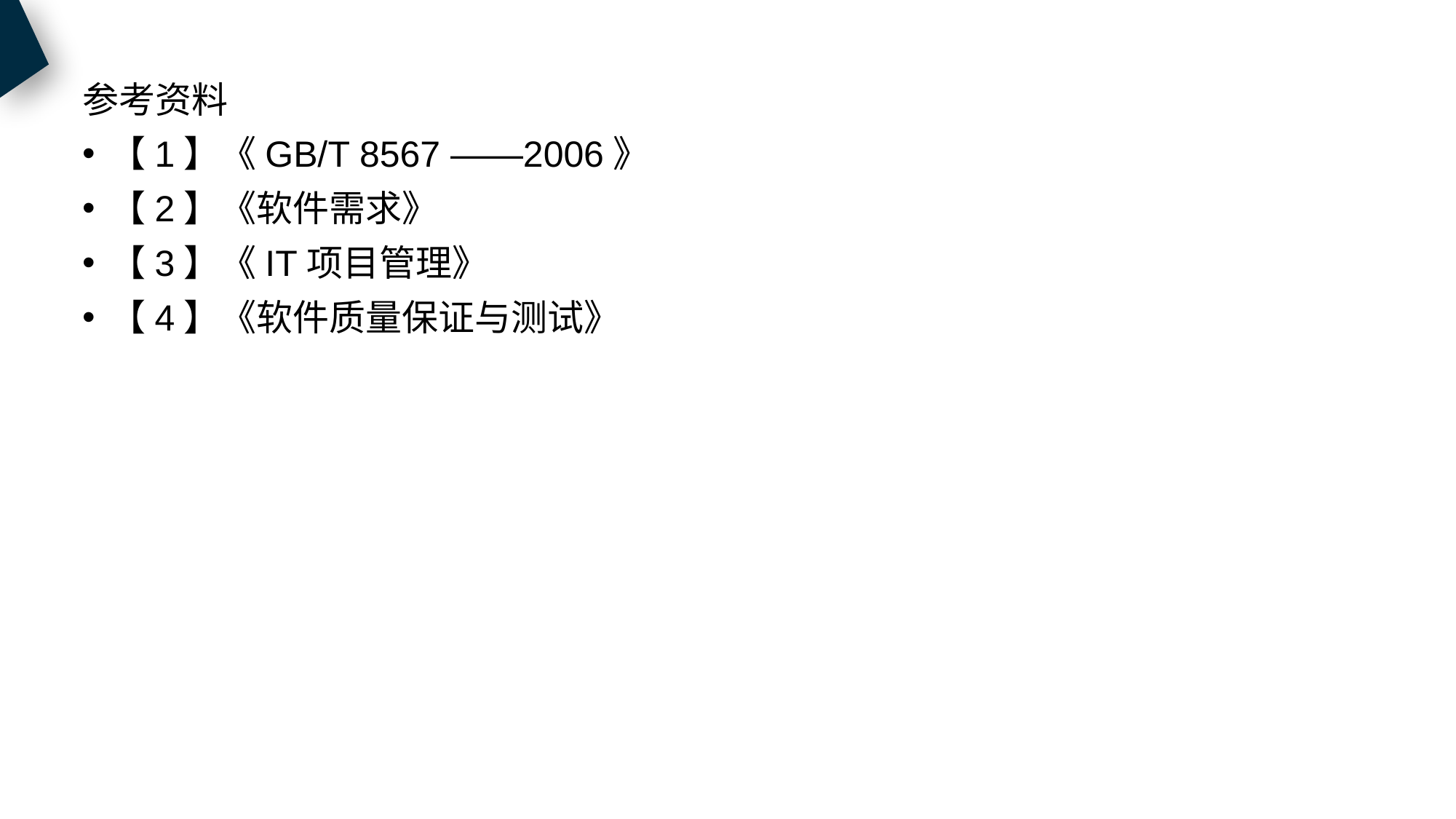

参考资料
【1】《GB/T 8567 ——2006》
【2】《软件需求》
【3】《IT项目管理》
【4】《软件质量保证与测试》